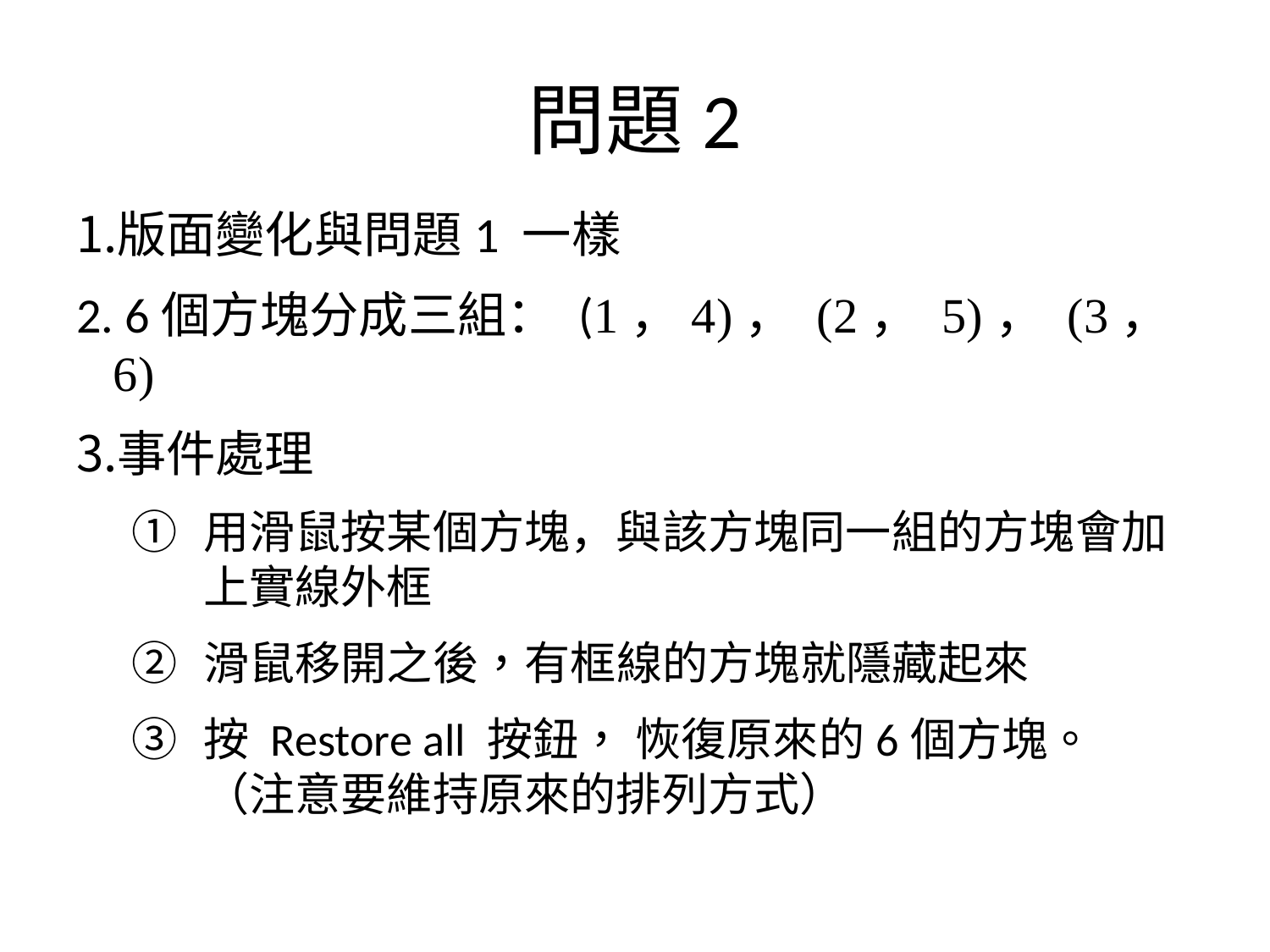

# 問題2
版面變化與問題1 一樣
 6個方塊分成三組： (1，4)， (2， 5)， (3，6)
事件處理
用滑鼠按某個方塊，與該方塊同一組的方塊會加上實線外框
滑鼠移開之後，有框線的方塊就隱藏起來
按 Restore all 按鈕， 恢復原來的6個方塊。 （注意要維持原來的排列方式）